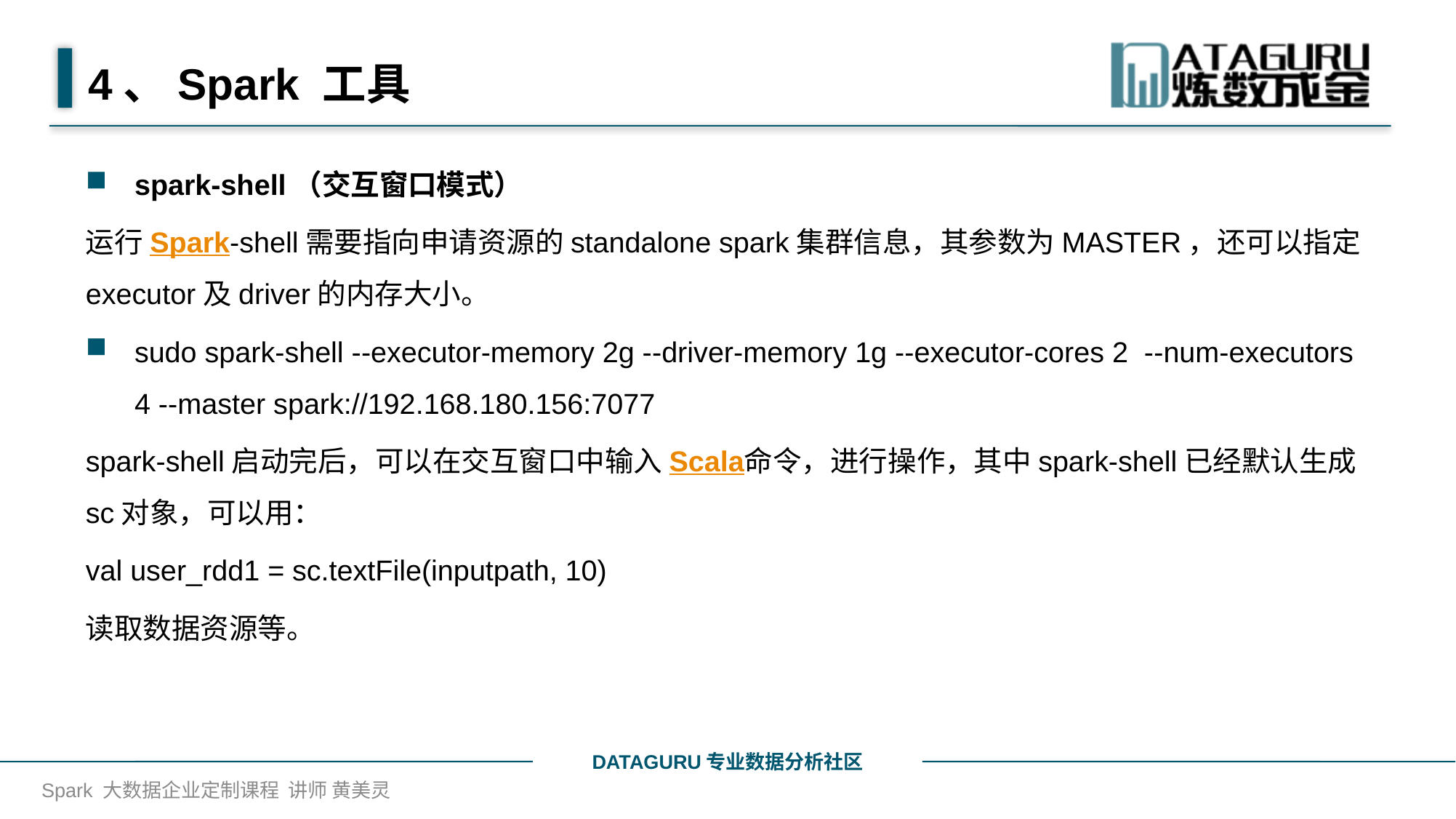

# 4、Spark 工具
spark-shell（交互窗口模式）
运行Spark-shell需要指向申请资源的standalone spark集群信息，其参数为MASTER，还可以指定executor及driver的内存大小。
sudo spark-shell --executor-memory 2g --driver-memory 1g --executor-cores 2  --num-executors 4 --master spark://192.168.180.156:7077
spark-shell启动完后，可以在交互窗口中输入Scala命令，进行操作，其中spark-shell已经默认生成sc对象，可以用：
val user_rdd1 = sc.textFile(inputpath, 10)
读取数据资源等。